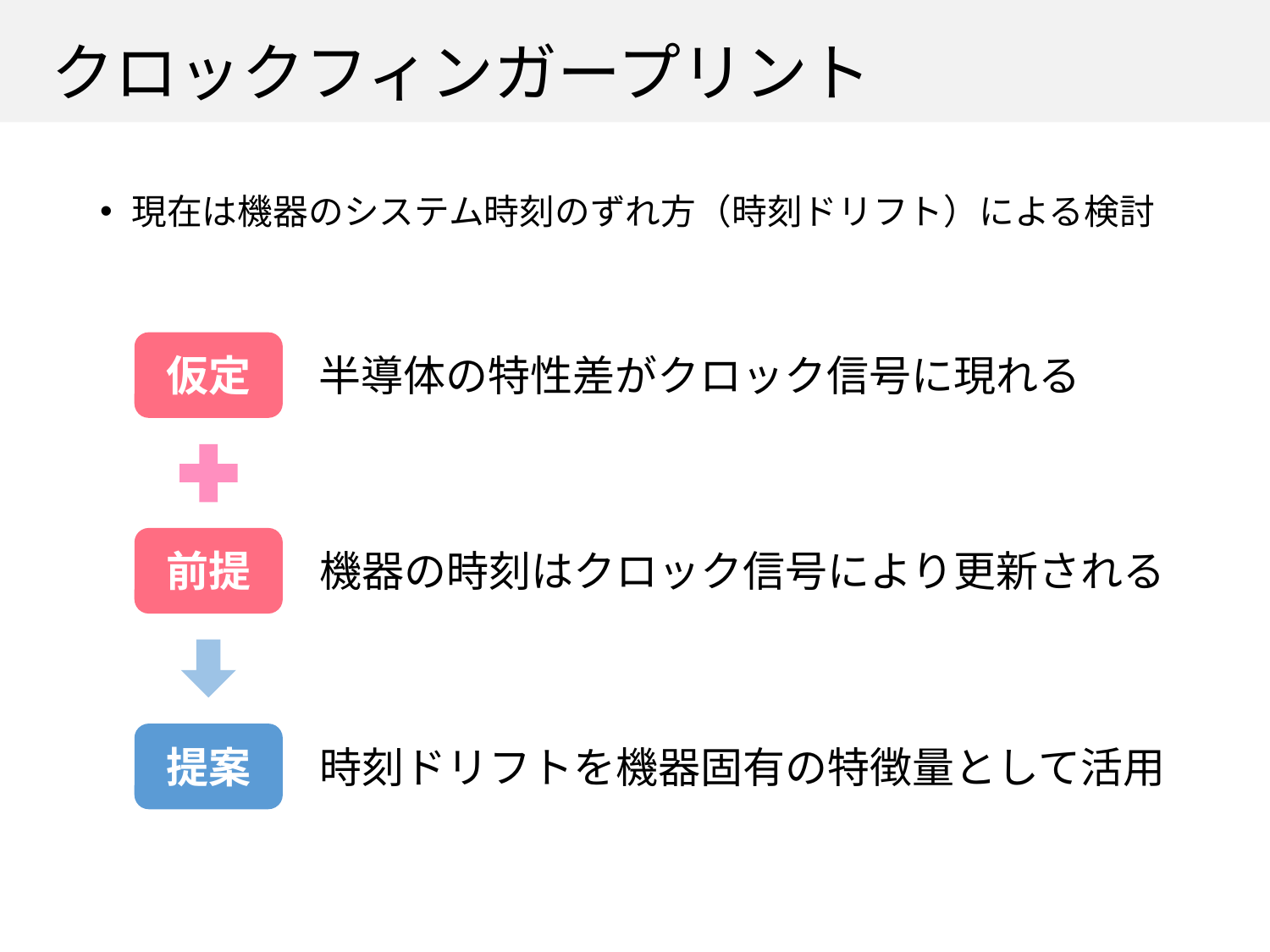

# クロックフィンガープリント
現在は機器のシステム時刻のずれ方（時刻ドリフト）による検討

仮定
半導体の特性差がクロック信号に現れる

前提
機器の時刻はクロック信号により更新される

提案
時刻ドリフトを機器固有の特徴量として活用
クロック信号特性に起因する時刻ずれを特徴量として利用